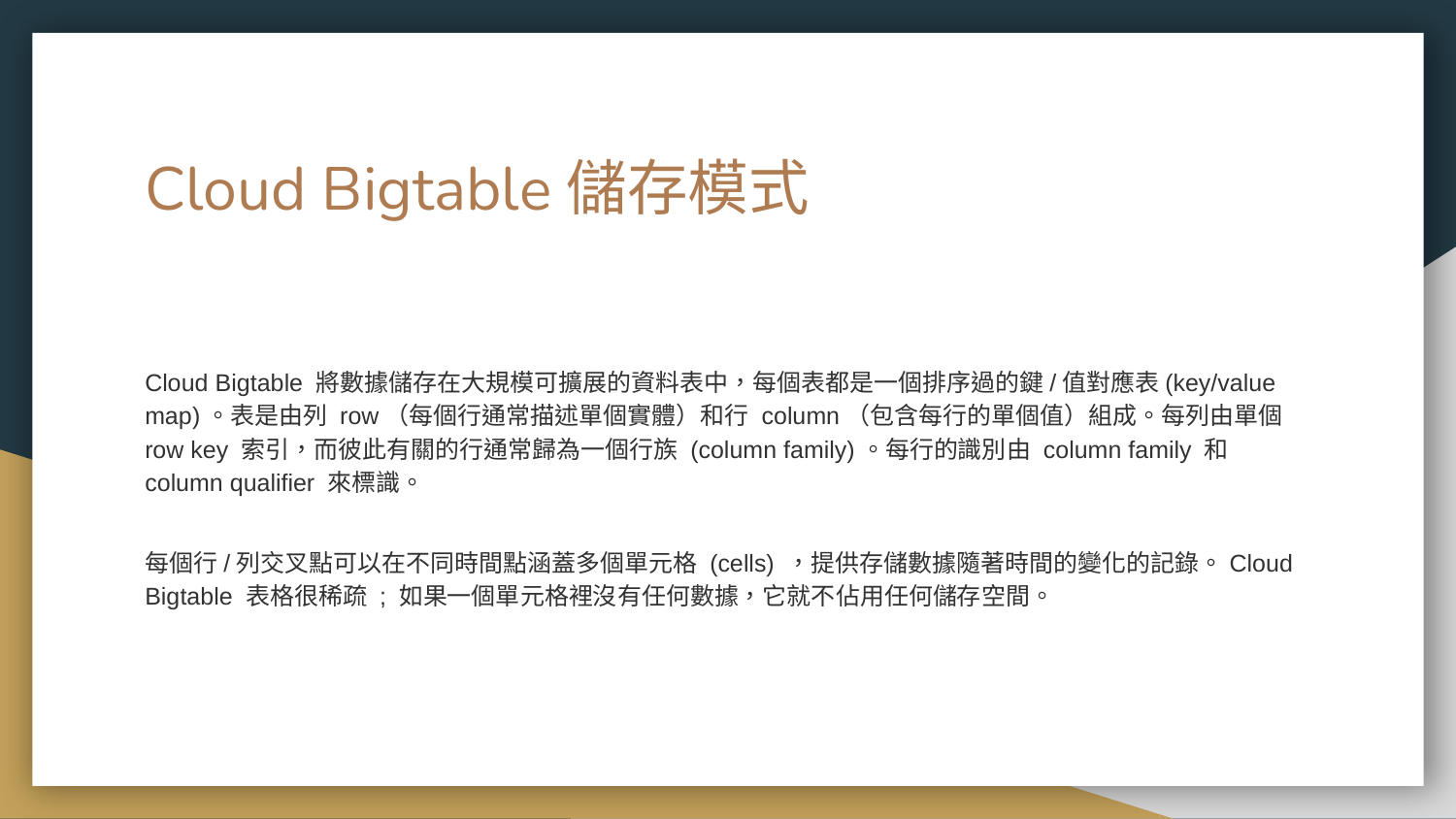

# Cloud Bigtable儲存模式

Cloud Bigtable 將數據儲存在大規模可擴展的資料表中，每個表都是一個排序過的鍵/值對應表(key/value map)。表是由列 row（每個行通常描述單個實體）和行 column（包含每行的單個值）組成。每列由單個 row key 索引，而彼此有關的行通常歸為一個行族 (column family)。每行的識別由 column family 和 column qualifier 來標識。
每個行/列交叉點可以在不同時間點涵蓋多個單元格 (cells) ，提供存儲數據隨著時間的變化的記錄。Cloud Bigtable 表格很稀疏 ; 如果一個單元格裡沒有任何數據，它就不佔用任何儲存空間。